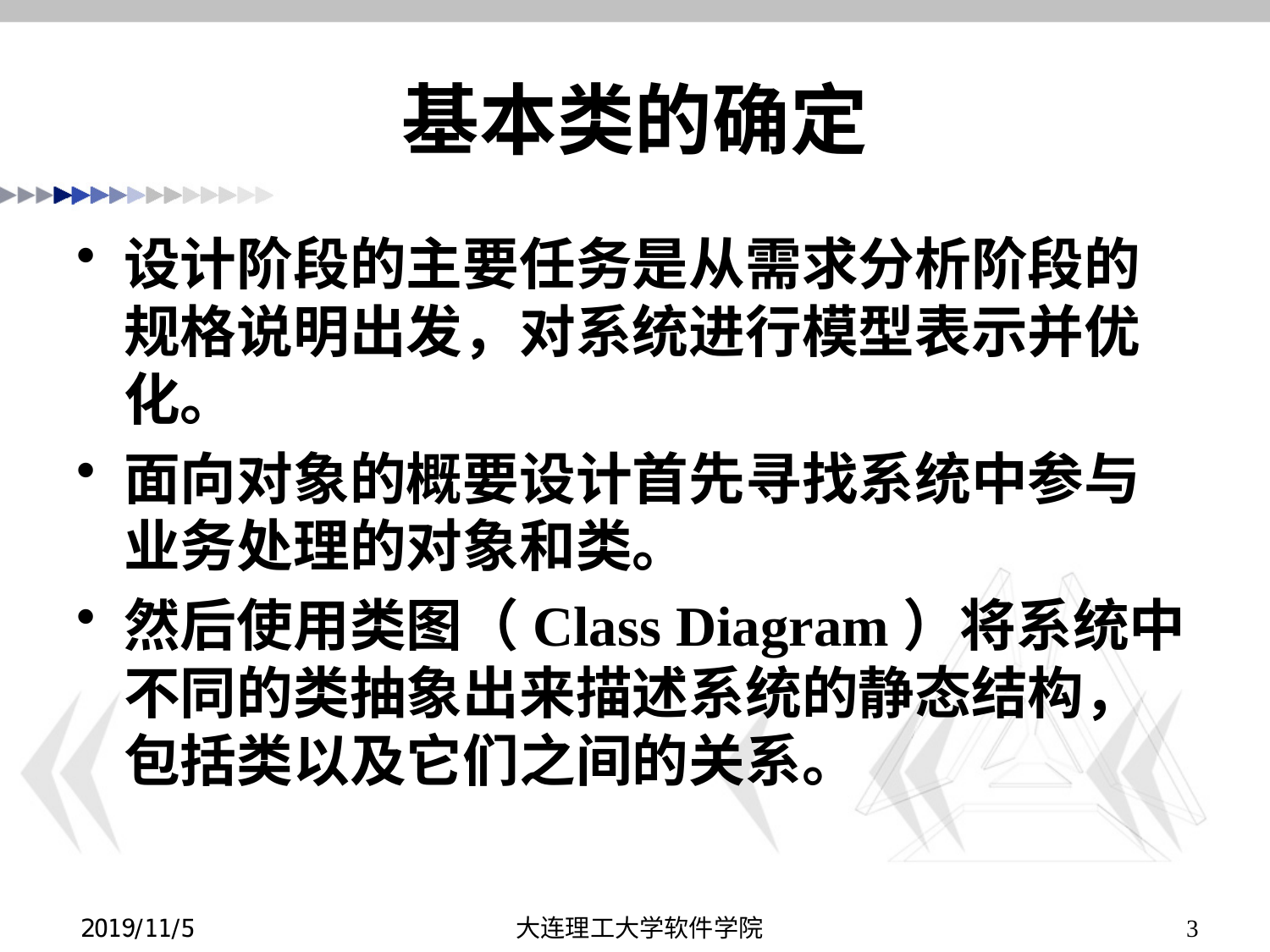

# 基本类的确定
设计阶段的主要任务是从需求分析阶段的规格说明出发，对系统进行模型表示并优化。
面向对象的概要设计首先寻找系统中参与业务处理的对象和类。
然后使用类图（Class Diagram）将系统中不同的类抽象出来描述系统的静态结构，包括类以及它们之间的关系。
2019/11/5
大连理工大学软件学院
3